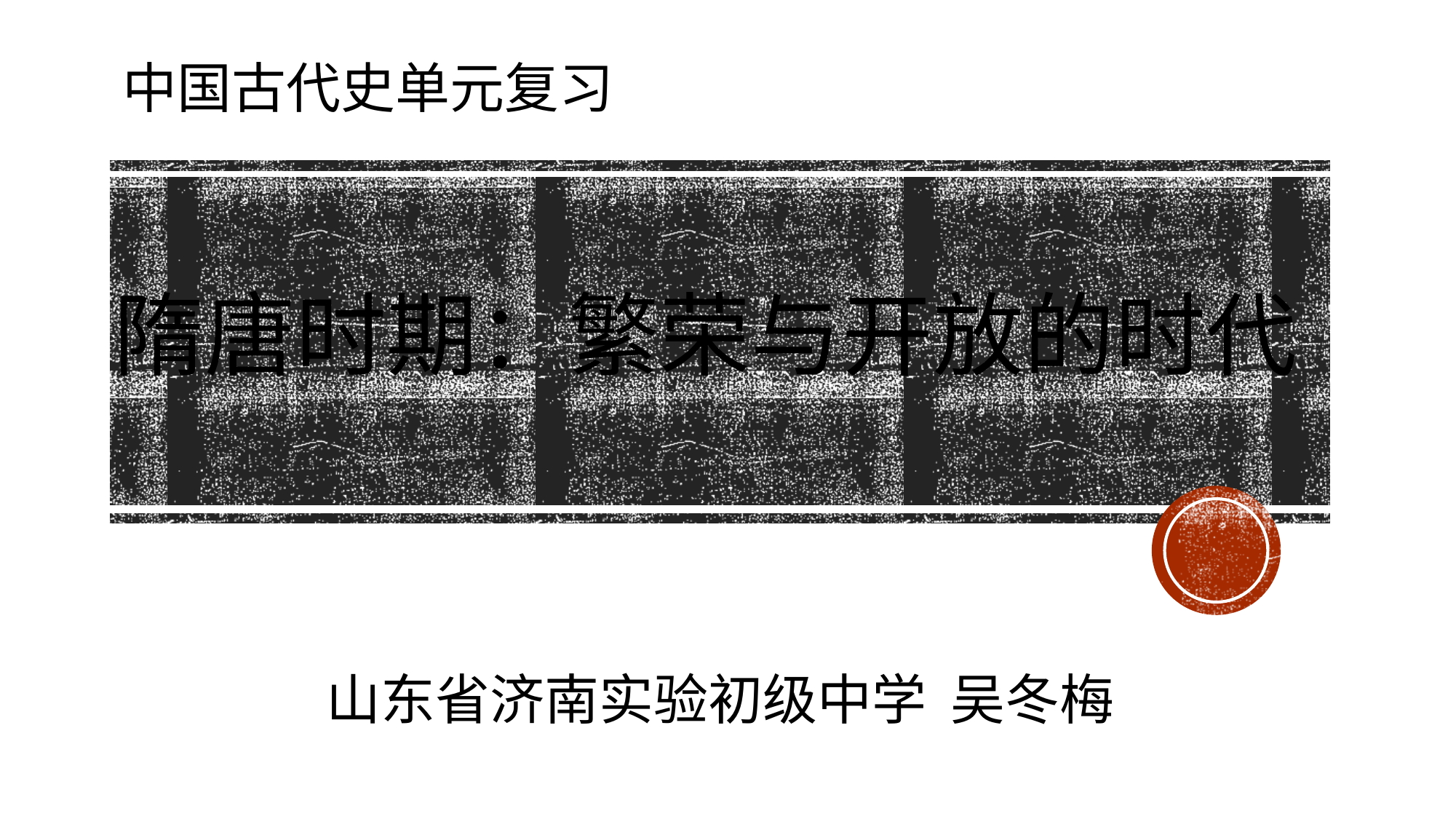

中国古代史单元复习
# 隋唐时期：繁荣与开放的时代
山东省济南实验初级中学  吴冬梅